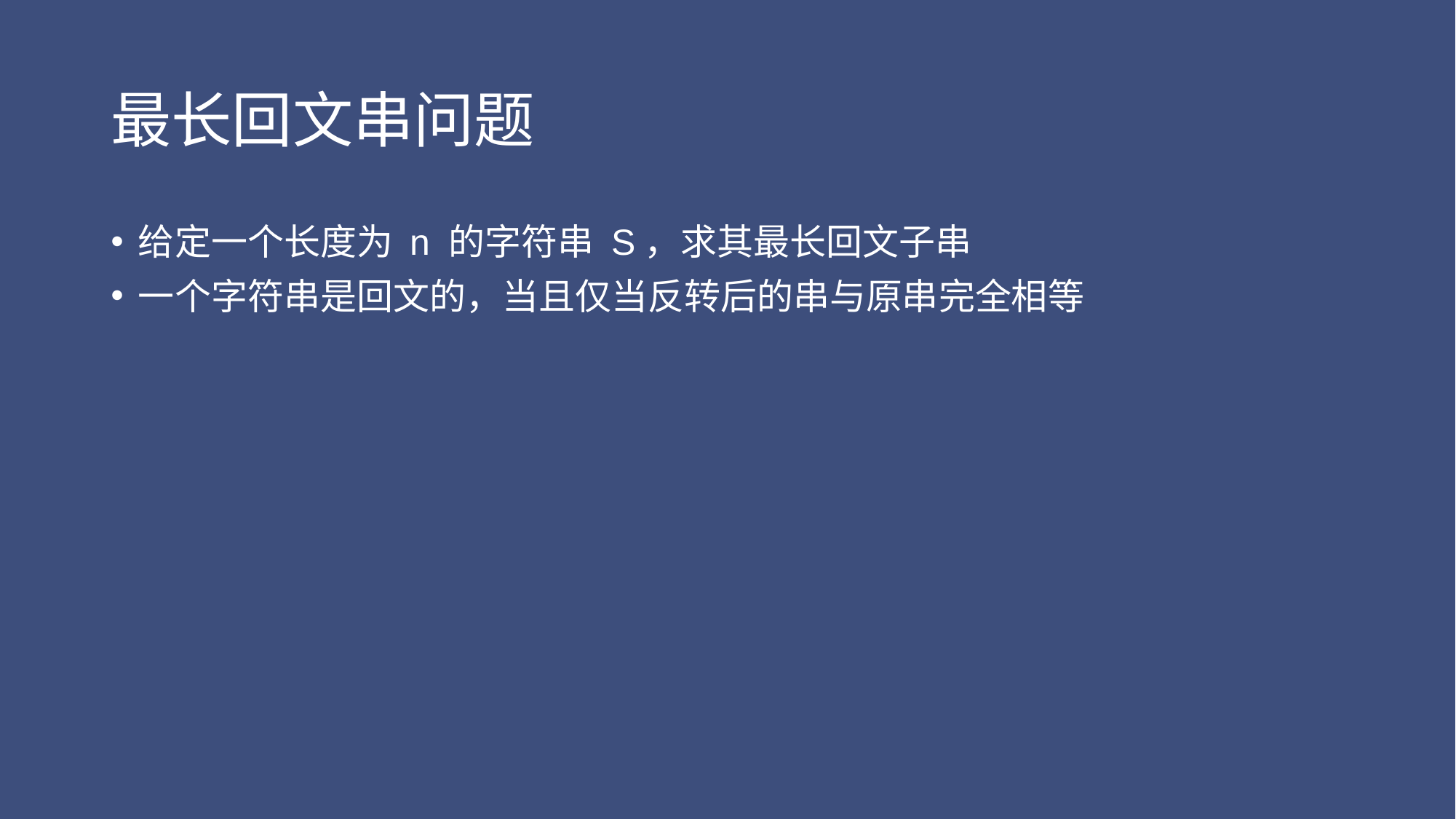

# 最长回文串问题
给定一个长度为 n 的字符串 S，求其最长回文子串
一个字符串是回文的，当且仅当反转后的串与原串完全相等